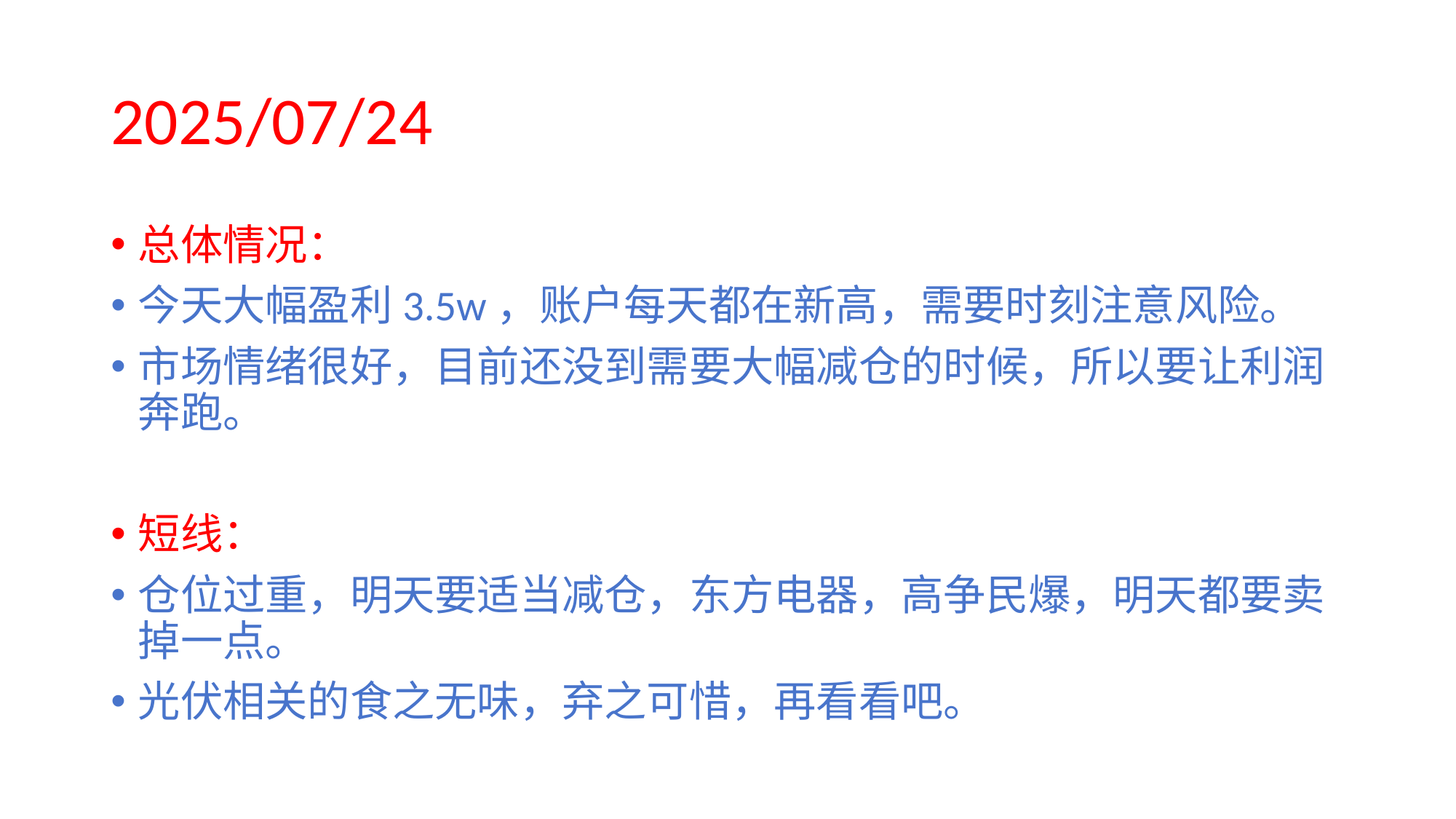

# 2025/07/24
总体情况：
今天大幅盈利3.5w，账户每天都在新高，需要时刻注意风险。
市场情绪很好，目前还没到需要大幅减仓的时候，所以要让利润奔跑。

短线：
仓位过重，明天要适当减仓，东方电器，高争民爆，明天都要卖掉一点。
光伏相关的食之无味，弃之可惜，再看看吧。